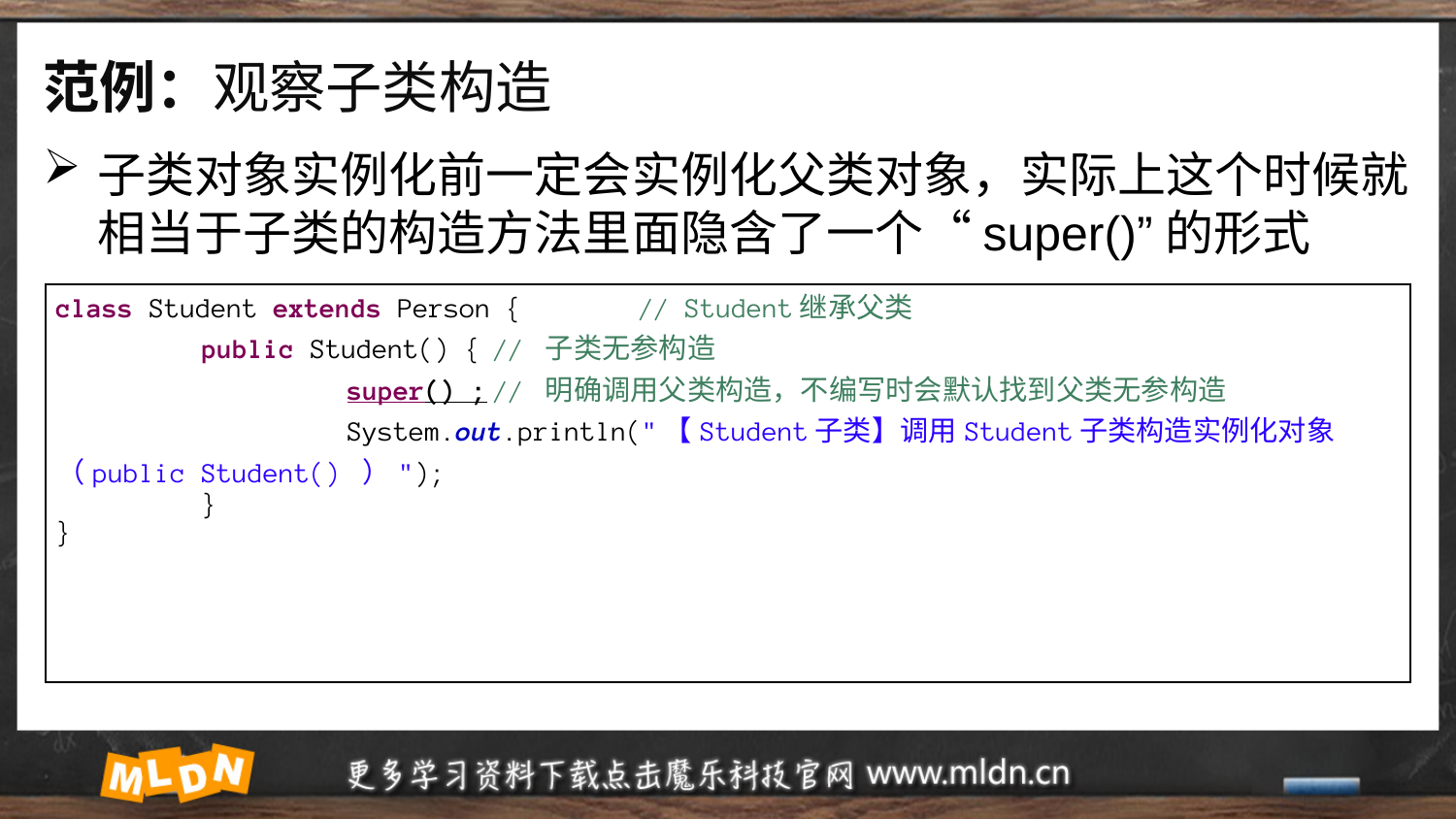

# 范例：观察子类构造
子类对象实例化前一定会实例化父类对象，实际上这个时候就相当于子类的构造方法里面隐含了一个“super()”的形式
| class Student extends Person { // Student继承父类 public Student() { // 子类无参构造 super() ; // 明确调用父类构造，不编写时会默认找到父类无参构造 System.out.println("【Student子类】调用Student子类构造实例化对象（public Student() ）"); } } |
| --- |